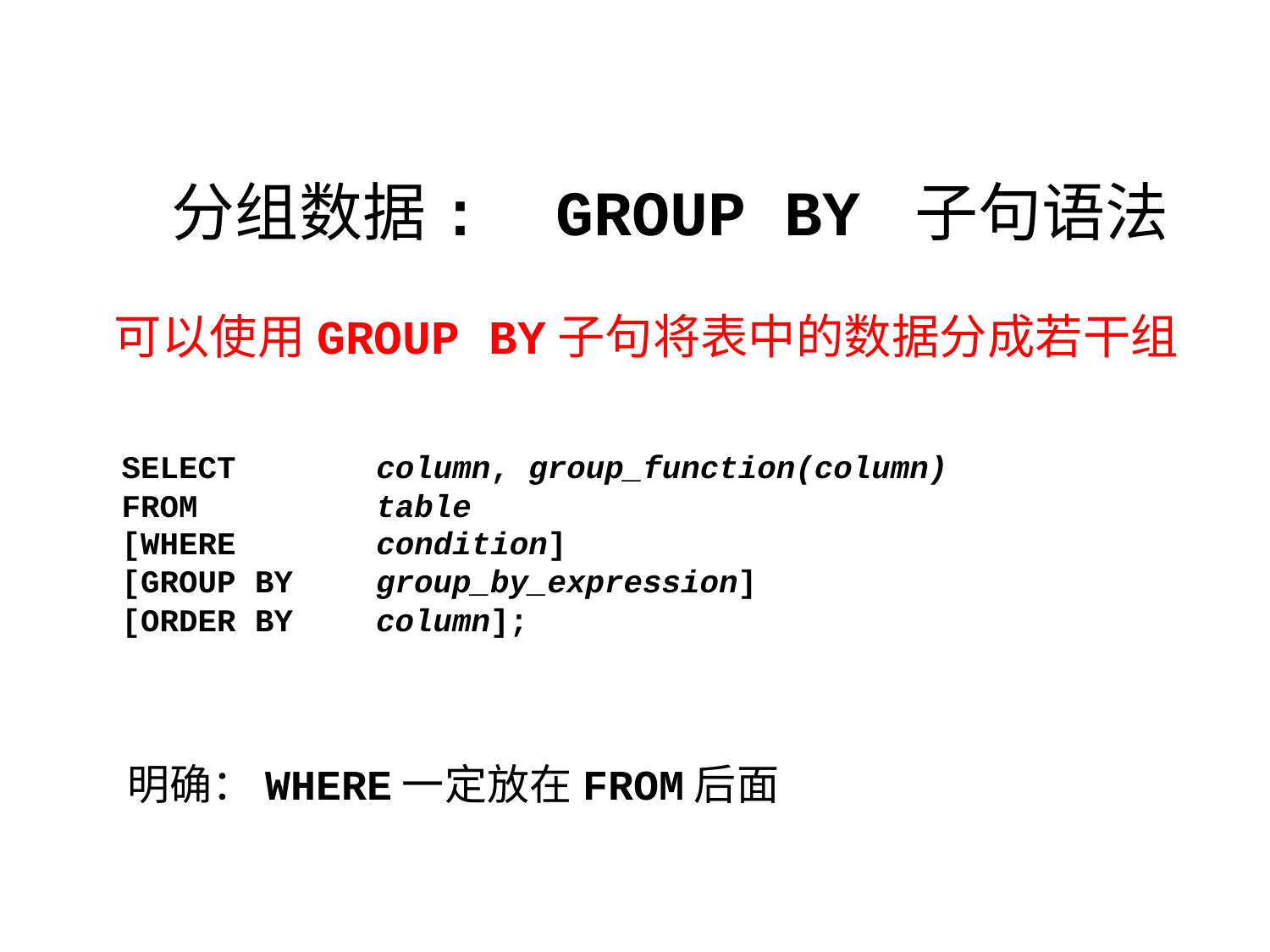

分组数据: GROUP BY 子句语法
可以使用GROUP BY子句将表中的数据分成若干组
SELECT
FROM
column, group_function(column)
table
[WHERE
condition]
[GROUP BY
[ORDER BY
group_by_expression]
column];
明确：WHERE一定放在FROM后面